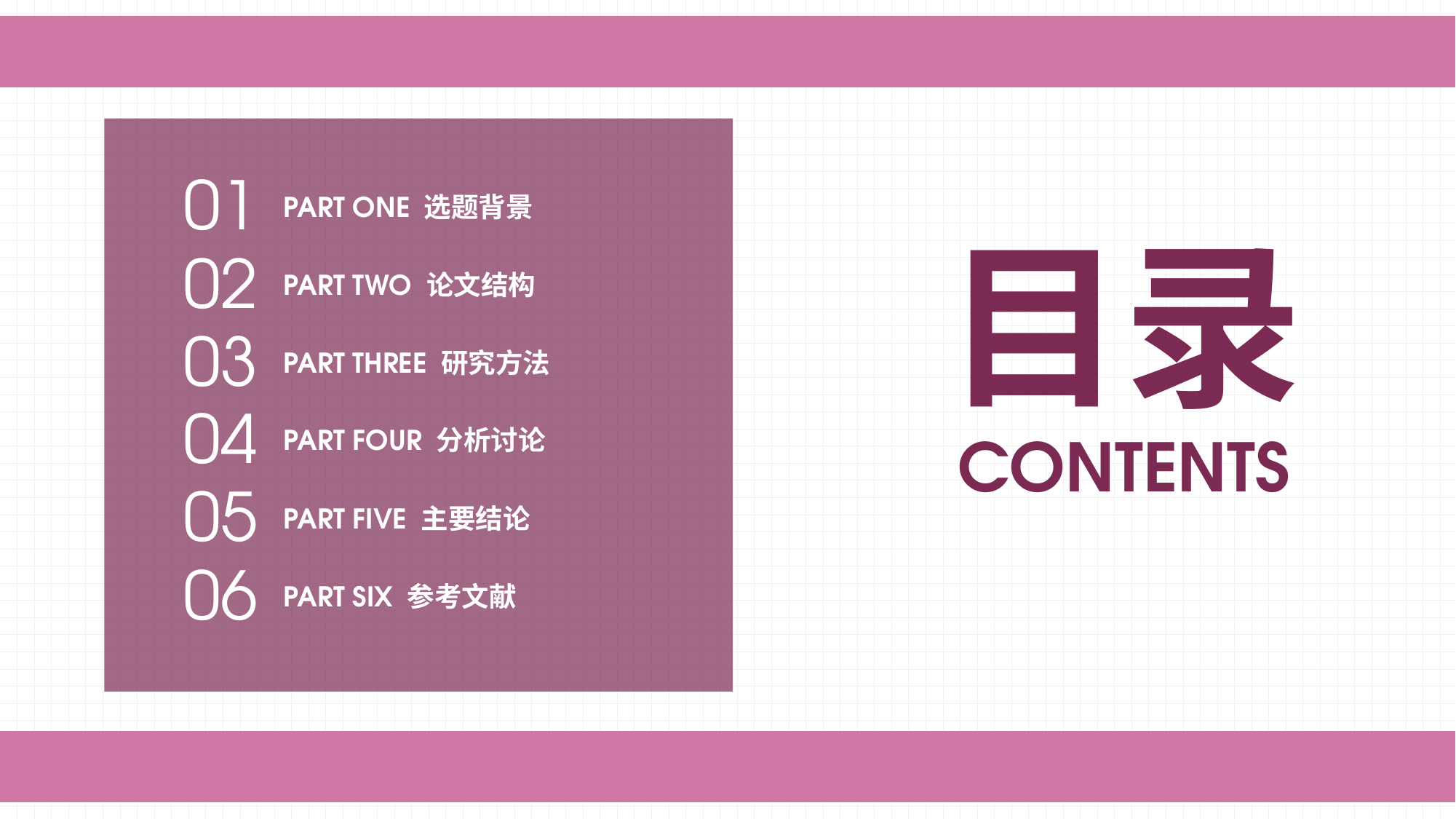

01
PART ONE 选题背景
目录
02
PART TWO 论文结构
03
PART THREE 研究方法
04
PART FOUR 分析讨论
CONTENTS
05
PART FIVE 主要结论
06
PART SIX 参考文献